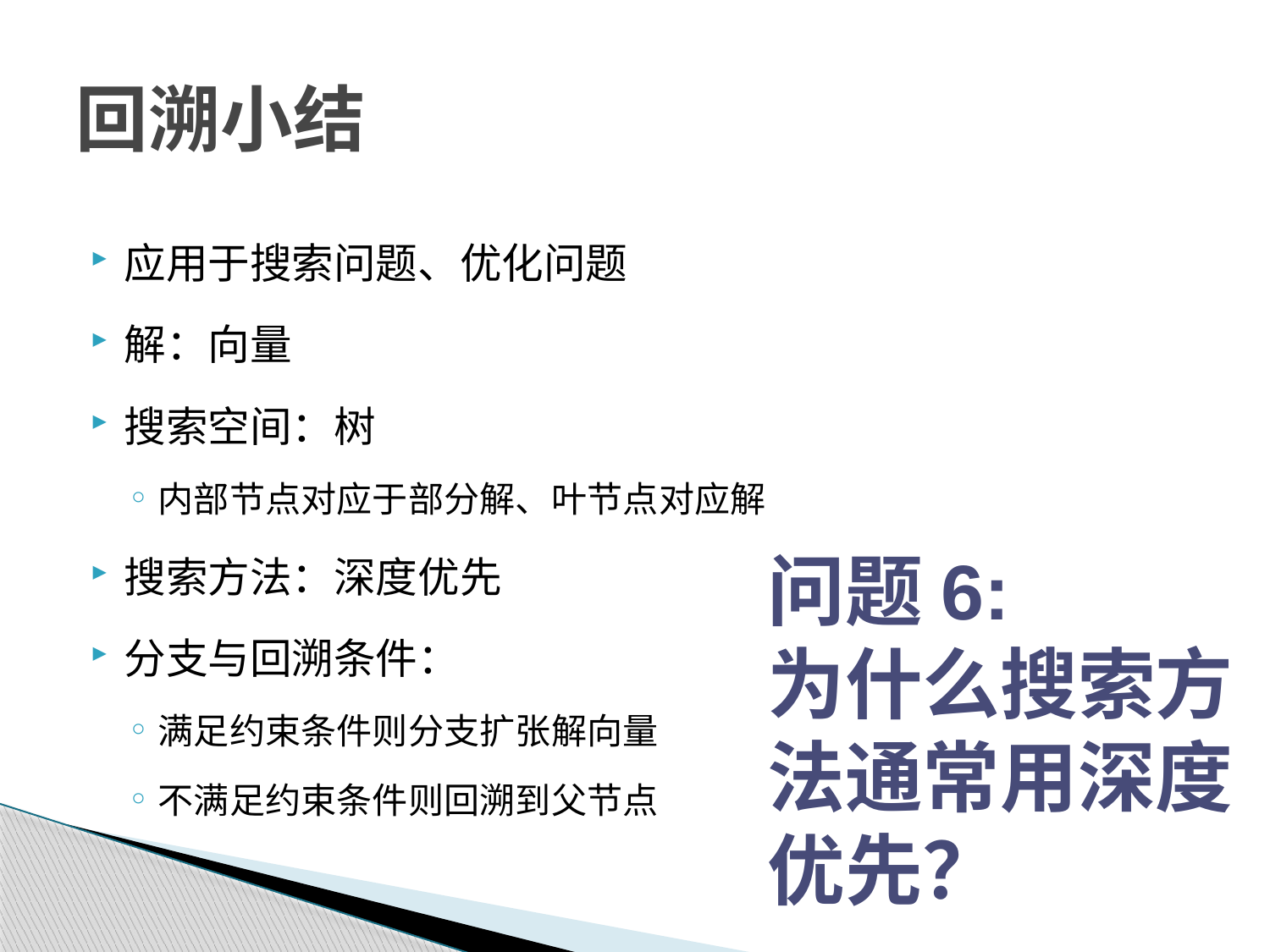

# 回溯小结
应用于搜索问题、优化问题
解：向量
搜索空间：树
内部节点对应于部分解、叶节点对应解
搜索方法：深度优先
分支与回溯条件：
满足约束条件则分支扩张解向量
不满足约束条件则回溯到父节点
问题6:
为什么搜索方法通常用深度优先？